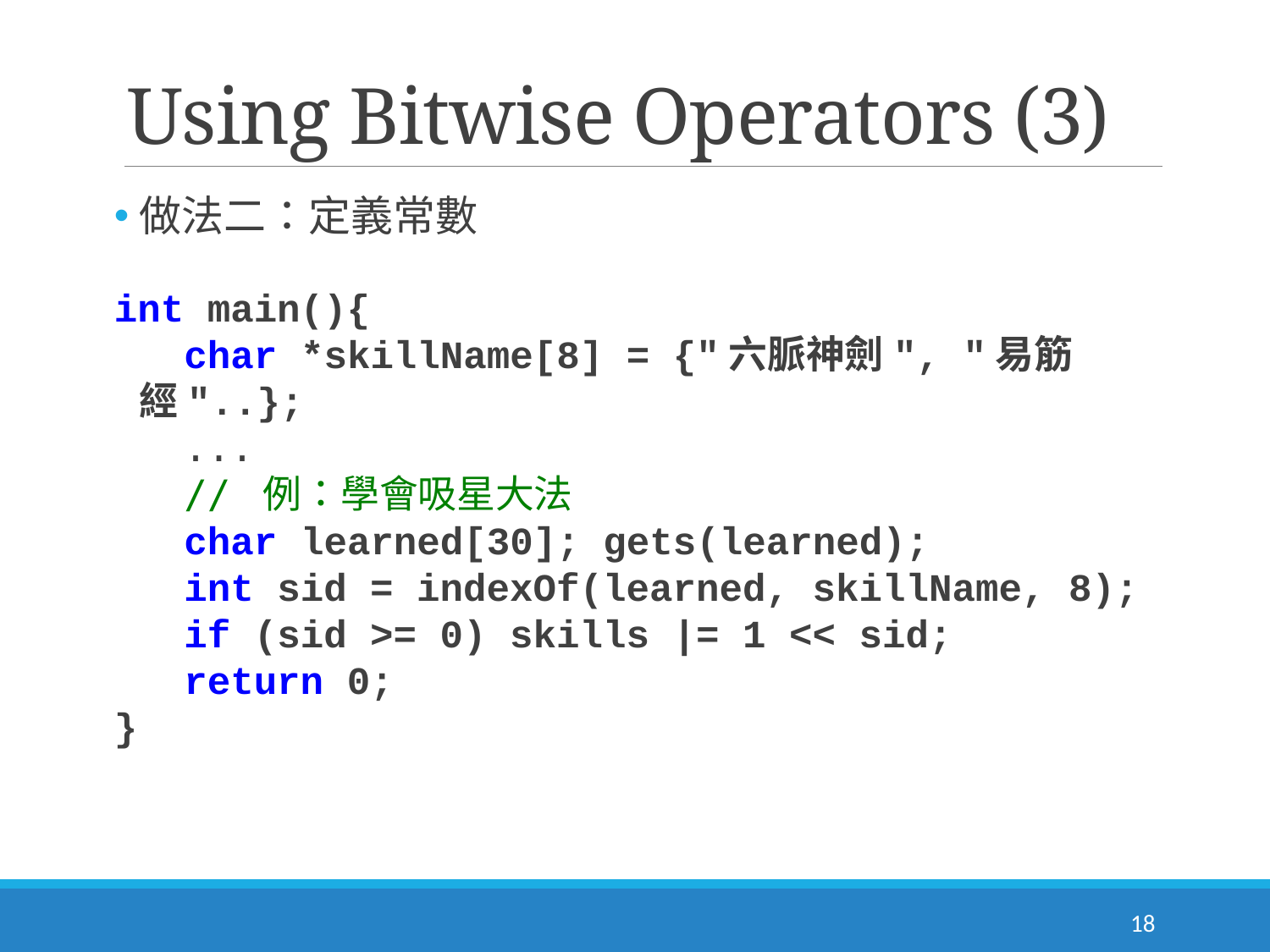

# Using Bitwise Operators (3)
做法二：定義常數

int main(){
   char *skillName[8] = {"六脈神劍", "易筋經"..};
   ...
   // 例：學會吸星大法
   char learned[30]; gets(learned);
   int sid = indexOf(learned, skillName, 8);
   if (sid >= 0) skills |= 1 << sid;
   return 0;
}
18